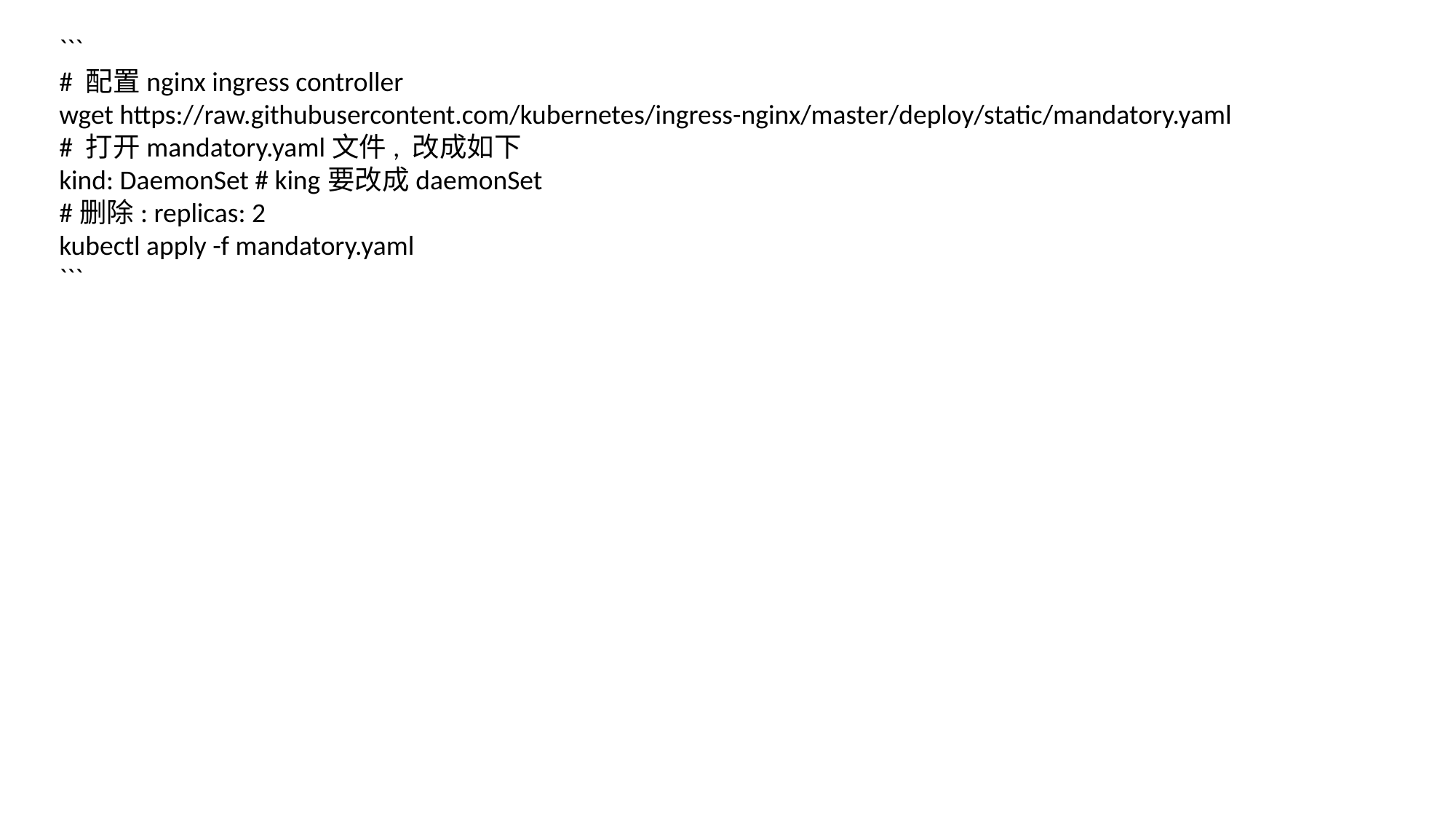

```
# 配置nginx ingress controller
wget https://raw.githubusercontent.com/kubernetes/ingress-nginx/master/deploy/static/mandatory.yaml
# 打开mandatory.yaml文件, 改成如下
kind: DaemonSet # king要改成daemonSet
#删除: replicas: 2
kubectl apply -f mandatory.yaml
```